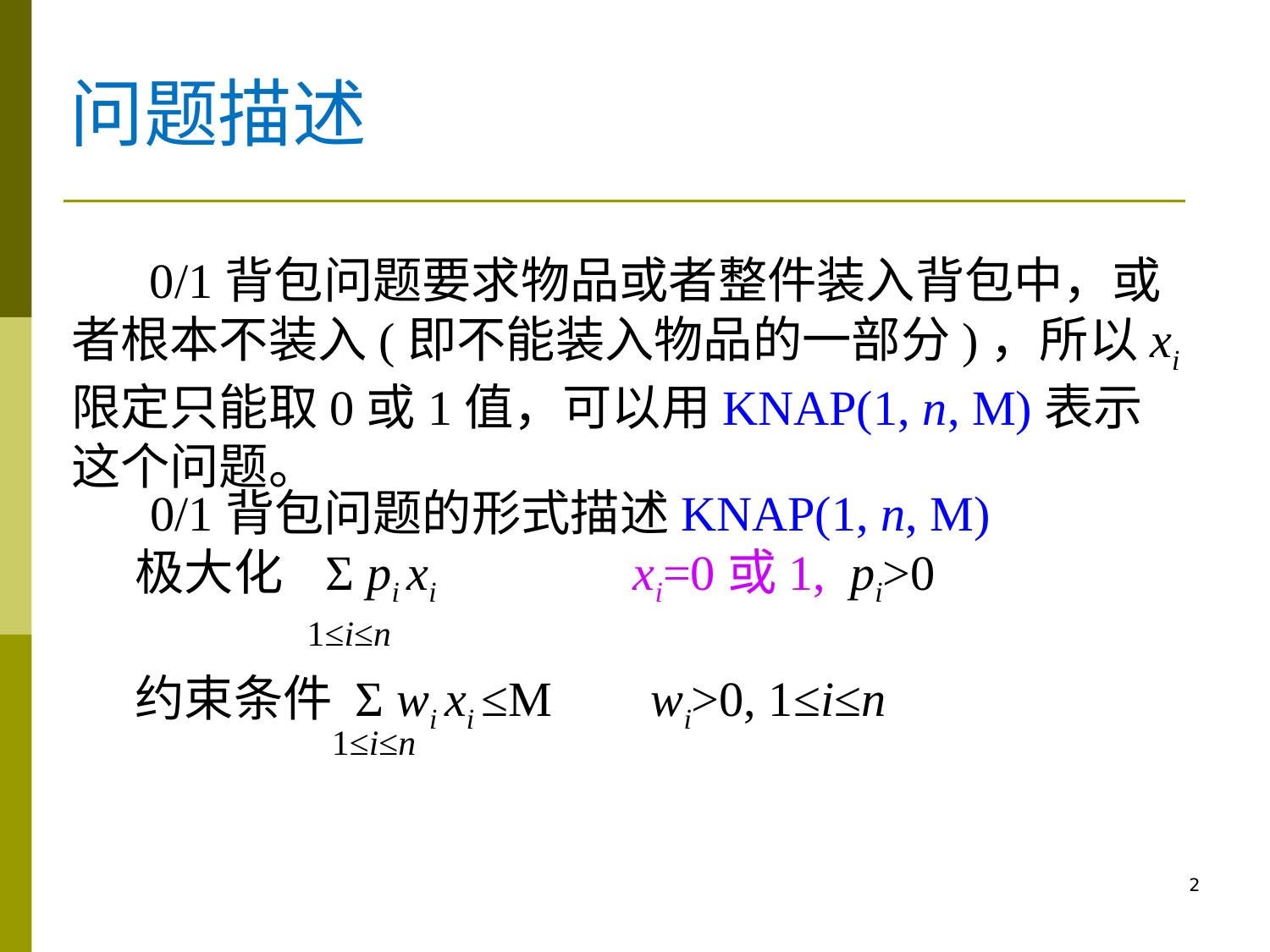

# 问题描述
     0/1背包问题要求物品或者整件装入背包中，或者根本不装入(即不能装入物品的一部分)，所以xi限定只能取0或1值，可以用KNAP(1, n, M)表示这个问题。
     0/1背包问题的形式描述KNAP(1, n, M)
极大化	Σ pi xi                xi=0或1,  pi>0

约束条件 Σ wi xi ≤M        wi>0, 1≤i≤n
1≤i≤n
1≤i≤n
2